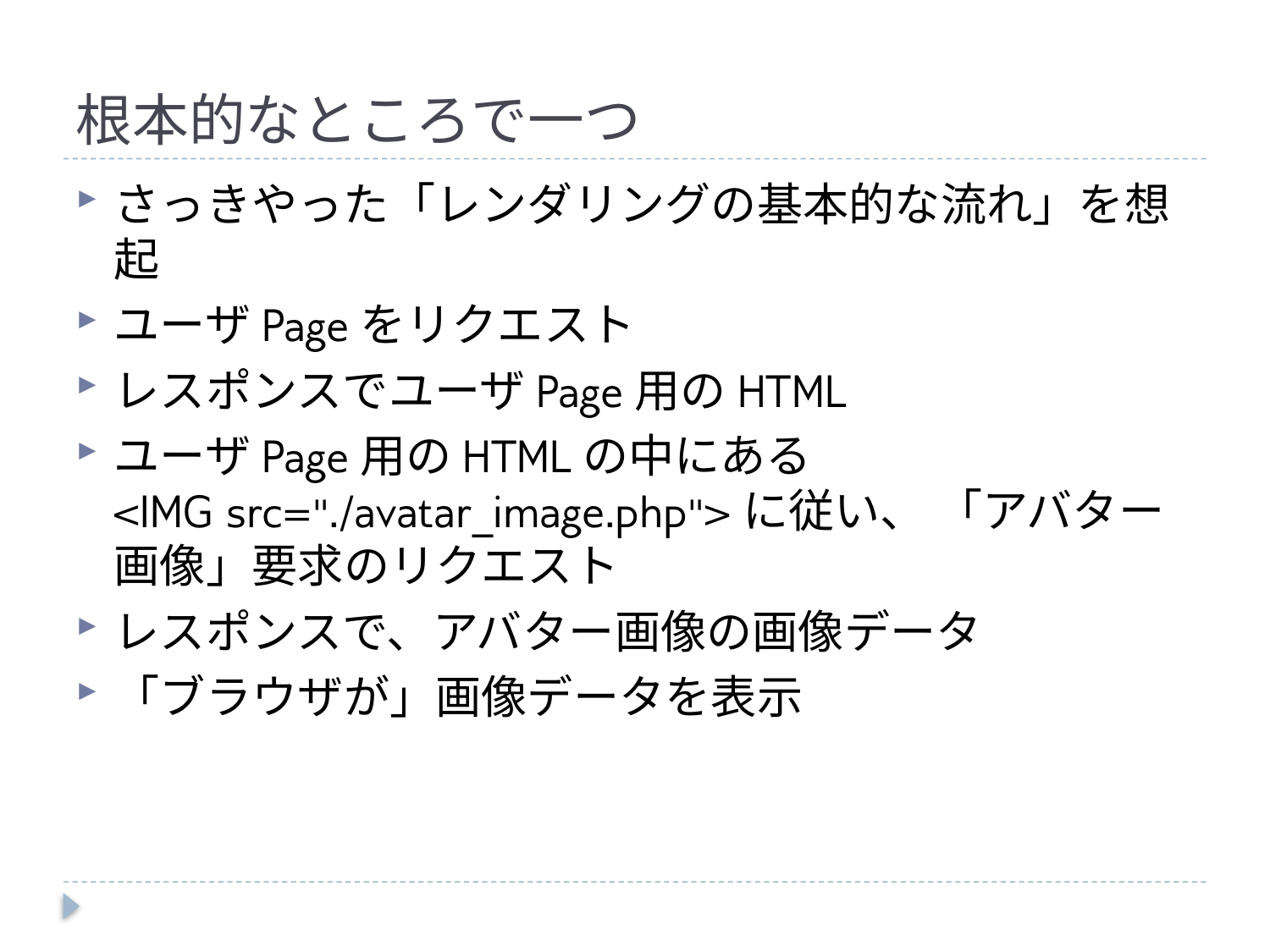

# 根本的なところで一つ
さっきやった「レンダリングの基本的な流れ」を想起
ユーザPageをリクエスト
レスポンスでユーザPage用のHTML
ユーザPage用のHTMLの中にある
<IMG src="./avatar_image.php">に従い、 「アバター画像」要求のリクエスト
レスポンスで、アバター画像の画像データ
「ブラウザが」画像データを表示